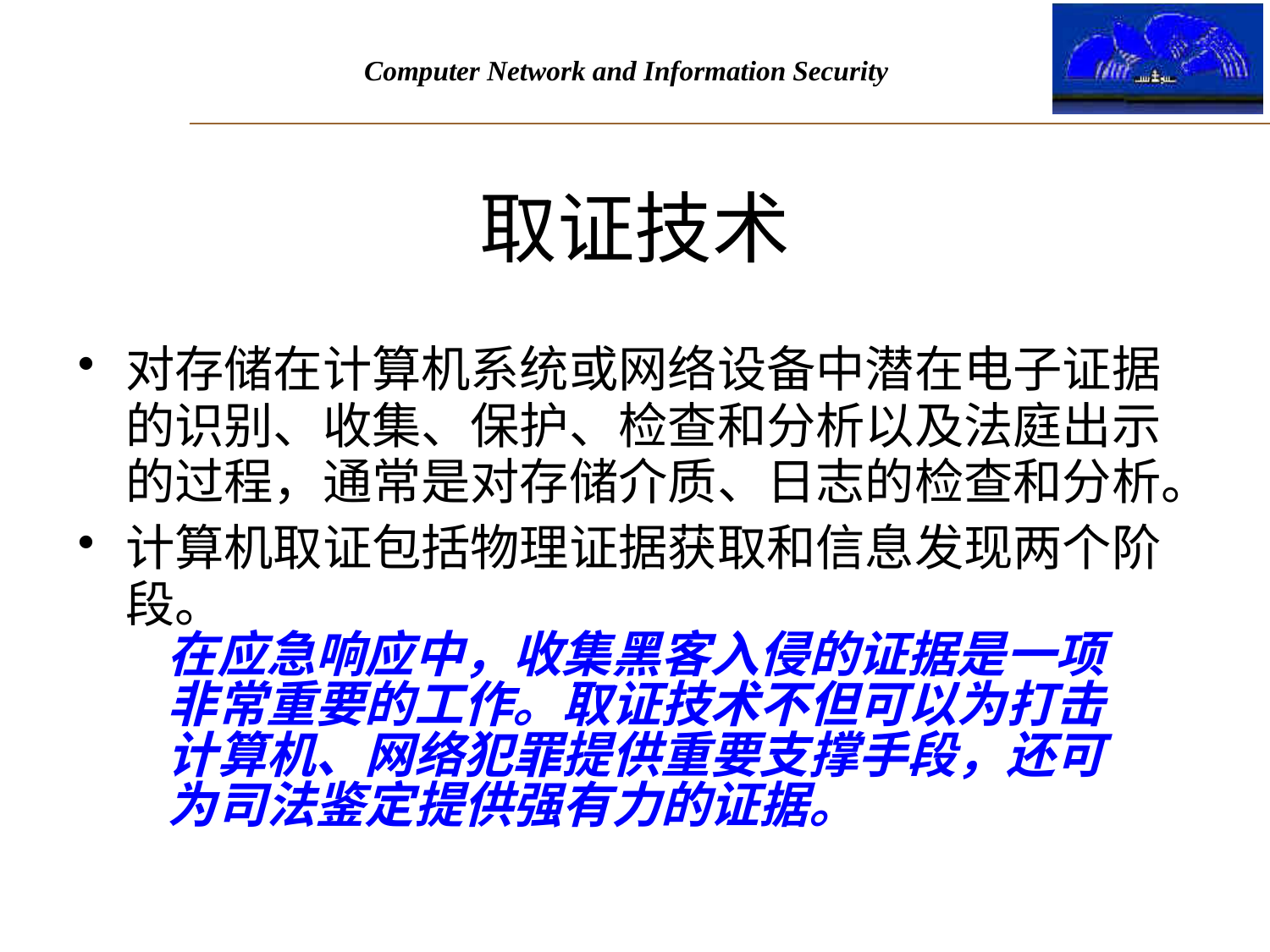

# 取证技术
对存储在计算机系统或网络设备中潜在电子证据的识别、收集、保护、检查和分析以及法庭出示的过程，通常是对存储介质、日志的检查和分析。
计算机取证包括物理证据获取和信息发现两个阶段。
在应急响应中，收集黑客入侵的证据是一项非常重要的工作。取证技术不但可以为打击计算机、网络犯罪提供重要支撑手段，还可为司法鉴定提供强有力的证据。